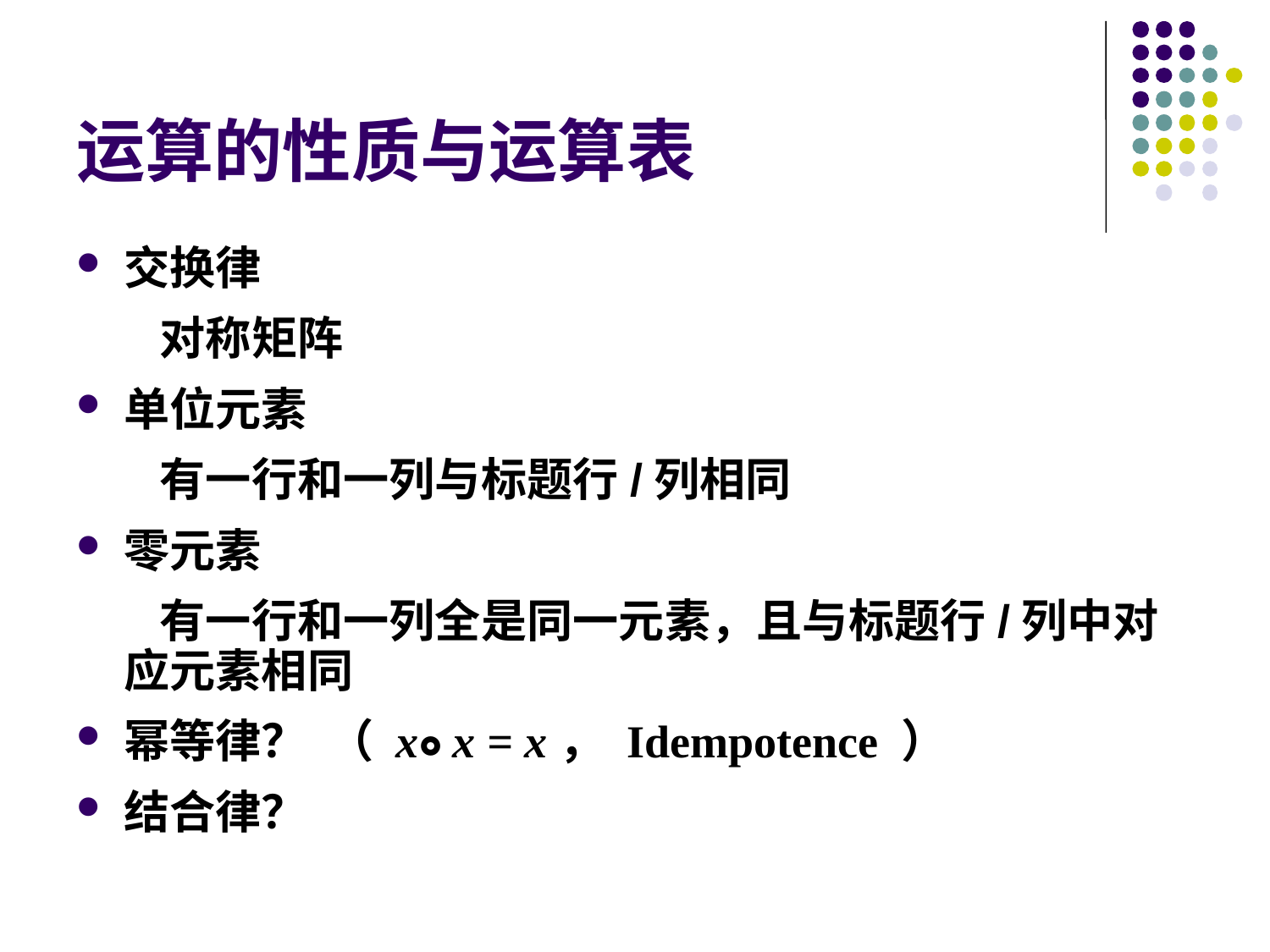

# 运算的性质与运算表
交换律
       对称矩阵
单位元素
       有一行和一列与标题行/列相同
零元素
       有一行和一列全是同一元素，且与标题行/列中对应元素相同
幂等律？  （ x  ⃘ x = x， Idempotence ）
结合律？